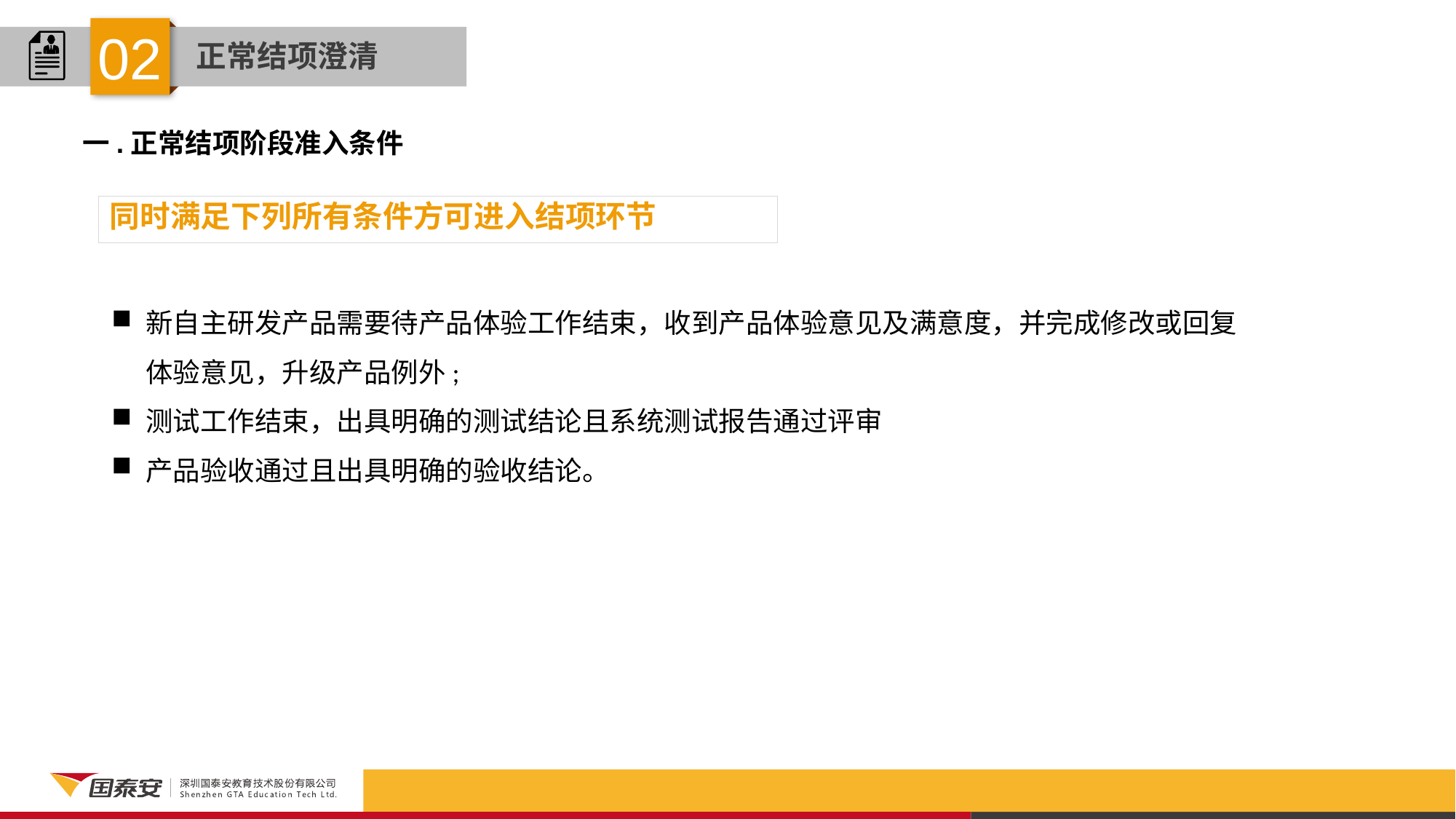

02

正常结项澄清

一.正常结项阶段准入条件

同时满足下列所有条件方可进入结项环节
新自主研发产品需要待产品体验工作结束，收到产品体验意见及满意度，并完成修改或回复体验意见，升级产品例外;
测试工作结束，出具明确的测试结论且系统测试报告通过评审
产品验收通过且出具明确的验收结论。